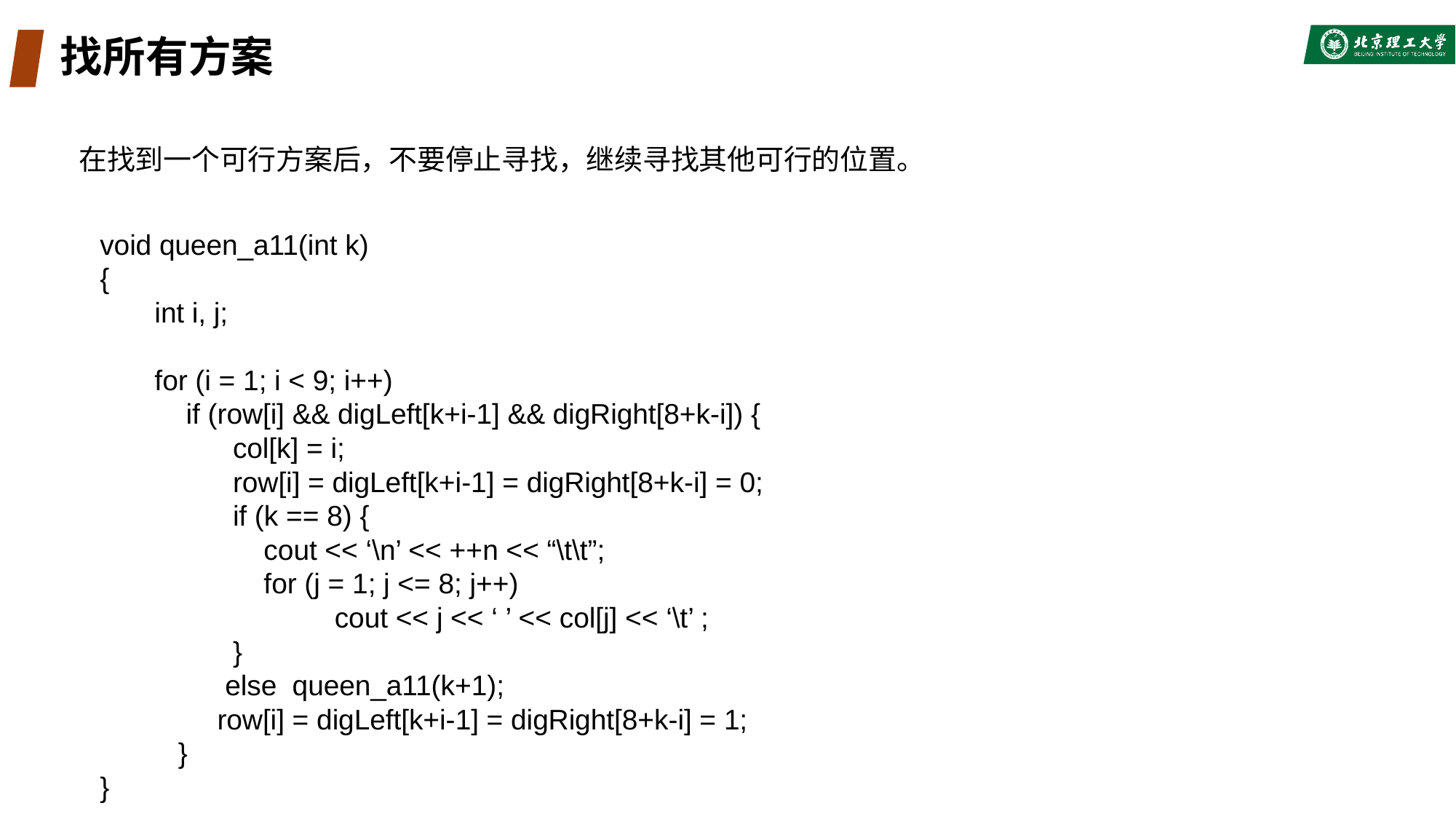

# 找所有方案
在找到一个可行方案后，不要停止寻找，继续寻找其他可行的位置。
void queen_a11(int k)
{
       int i, j;

       for (i = 1; i < 9; i++)
           if (row[i] && digLeft[k+i-1] && digRight[8+k-i]) {
                 col[k] = i;
                 row[i] = digLeft[k+i-1] = digRight[8+k-i] = 0;
                 if (k == 8) {
	       cout << ‘\n’ << ++n << “\t\t”;
	       for (j = 1; j <= 8; j++)
                              cout << j << ‘ ’ << col[j] << ‘\t’ ;
                 }
                else  queen_a11(k+1);
               row[i] = digLeft[k+i-1] = digRight[8+k-i] = 1;
          }
}